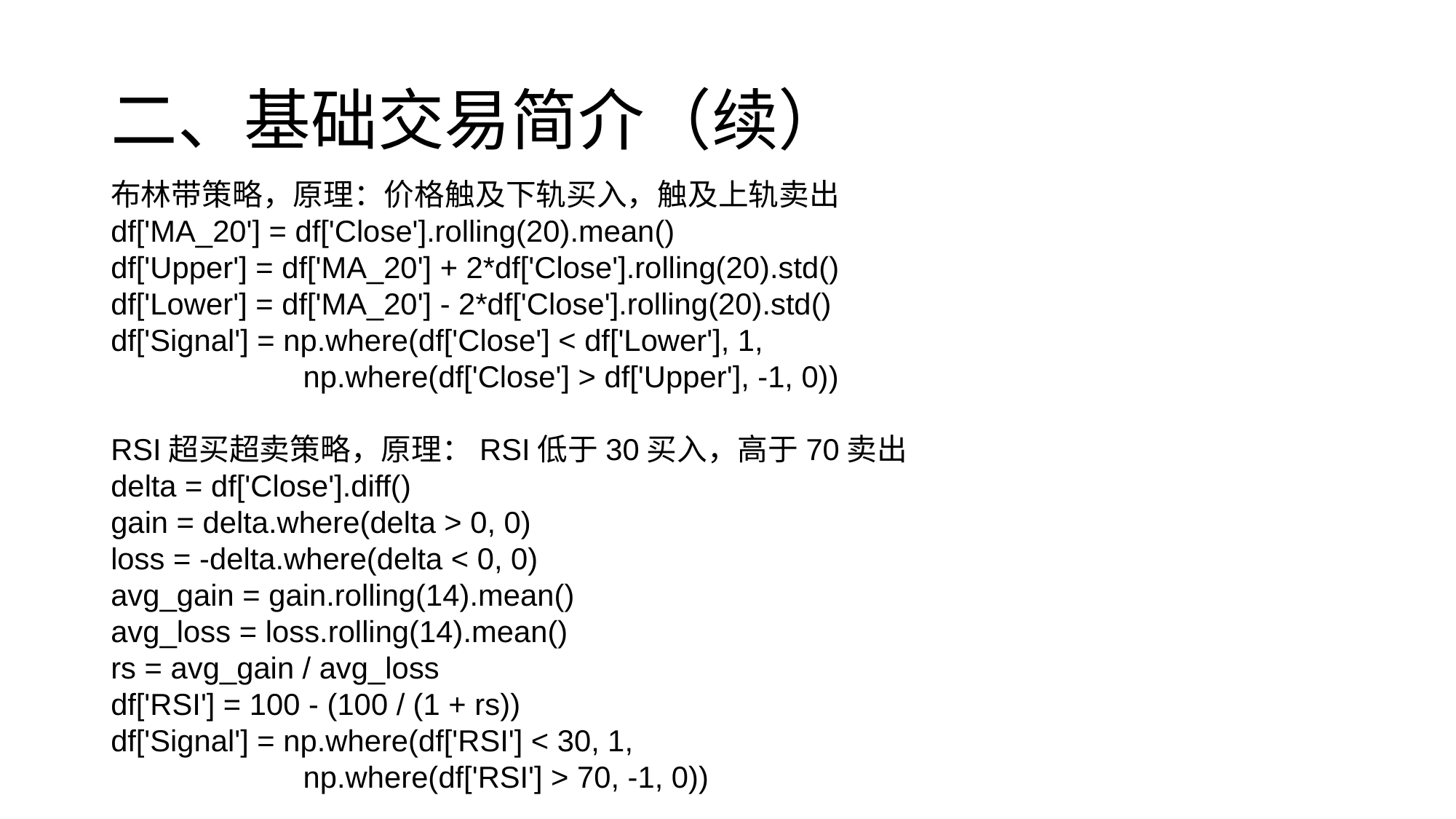

# 二、基础交易简介（续）
布林带策略‌，原理：价格触及下轨买入，触及上轨卖出
df['MA_20'] = df['Close'].rolling(20).mean()
df['Upper'] = df['MA_20'] + 2*df['Close'].rolling(20).std()
df['Lower'] = df['MA_20'] - 2*df['Close'].rolling(20).std()
df['Signal'] = np.where(df['Close'] < df['Lower'], 1,
                       np.where(df['Close'] > df['Upper'], -1, 0))

RSI超买超卖策略‌，原理：RSI低于30买入，高于70卖出
delta = df['Close'].diff()
gain = delta.where(delta > 0, 0)
loss = -delta.where(delta < 0, 0)
avg_gain = gain.rolling(14).mean()
avg_loss = loss.rolling(14).mean()
rs = avg_gain / avg_loss
df['RSI'] = 100 - (100 / (1 + rs))
df['Signal'] = np.where(df['RSI'] < 30, 1,
                       np.where(df['RSI'] > 70, -1, 0))